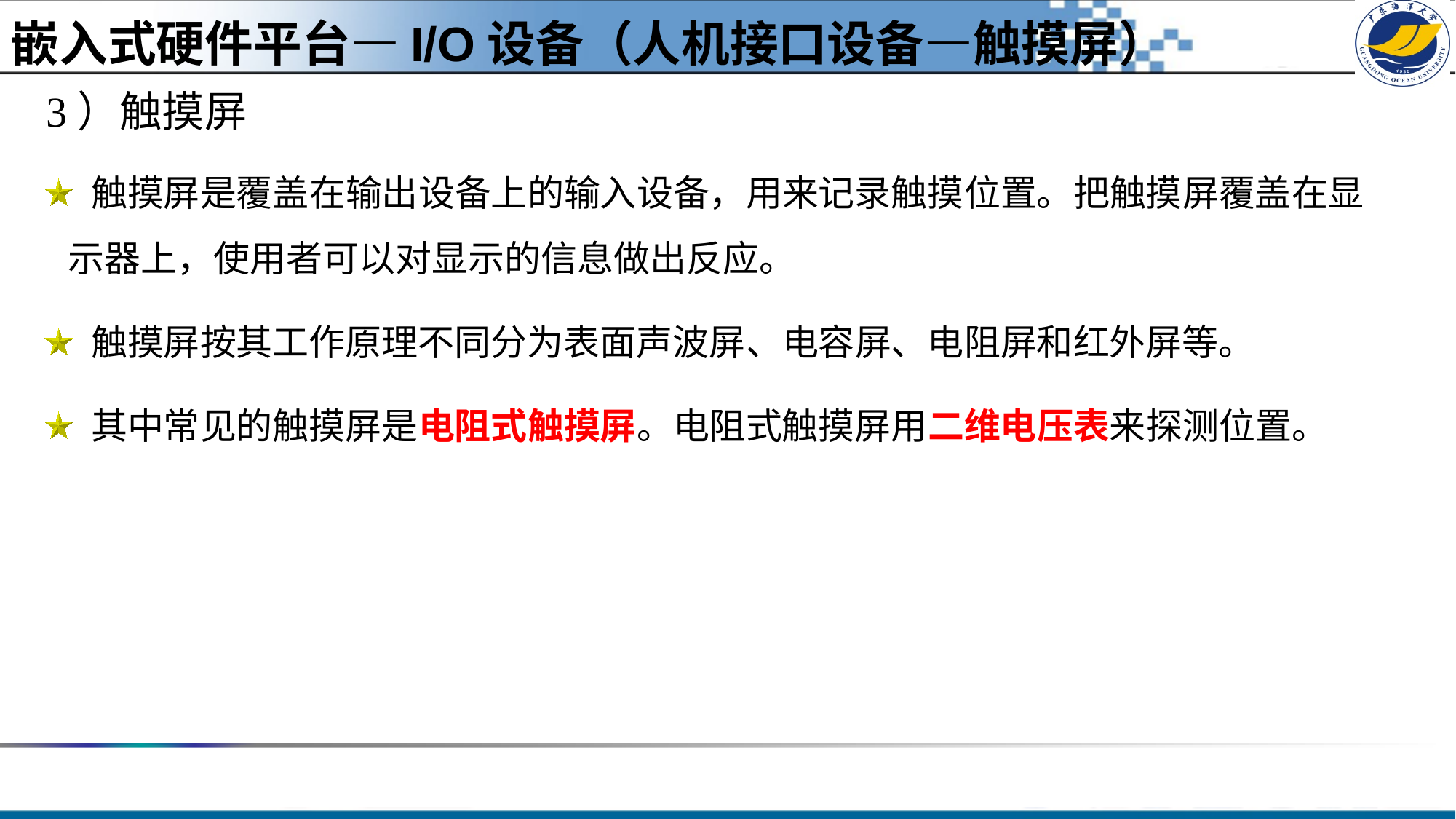

嵌入式硬件平台—I/O设备（人机接口设备—触摸屏）
3）触摸屏
 触摸屏是覆盖在输出设备上的输入设备，用来记录触摸位置。把触摸屏覆盖在显示器上，使用者可以对显示的信息做出反应。
 触摸屏按其工作原理不同分为表面声波屏、电容屏、电阻屏和红外屏等。
 其中常见的触摸屏是电阻式触摸屏。电阻式触摸屏用二维电压表来探测位置。
83